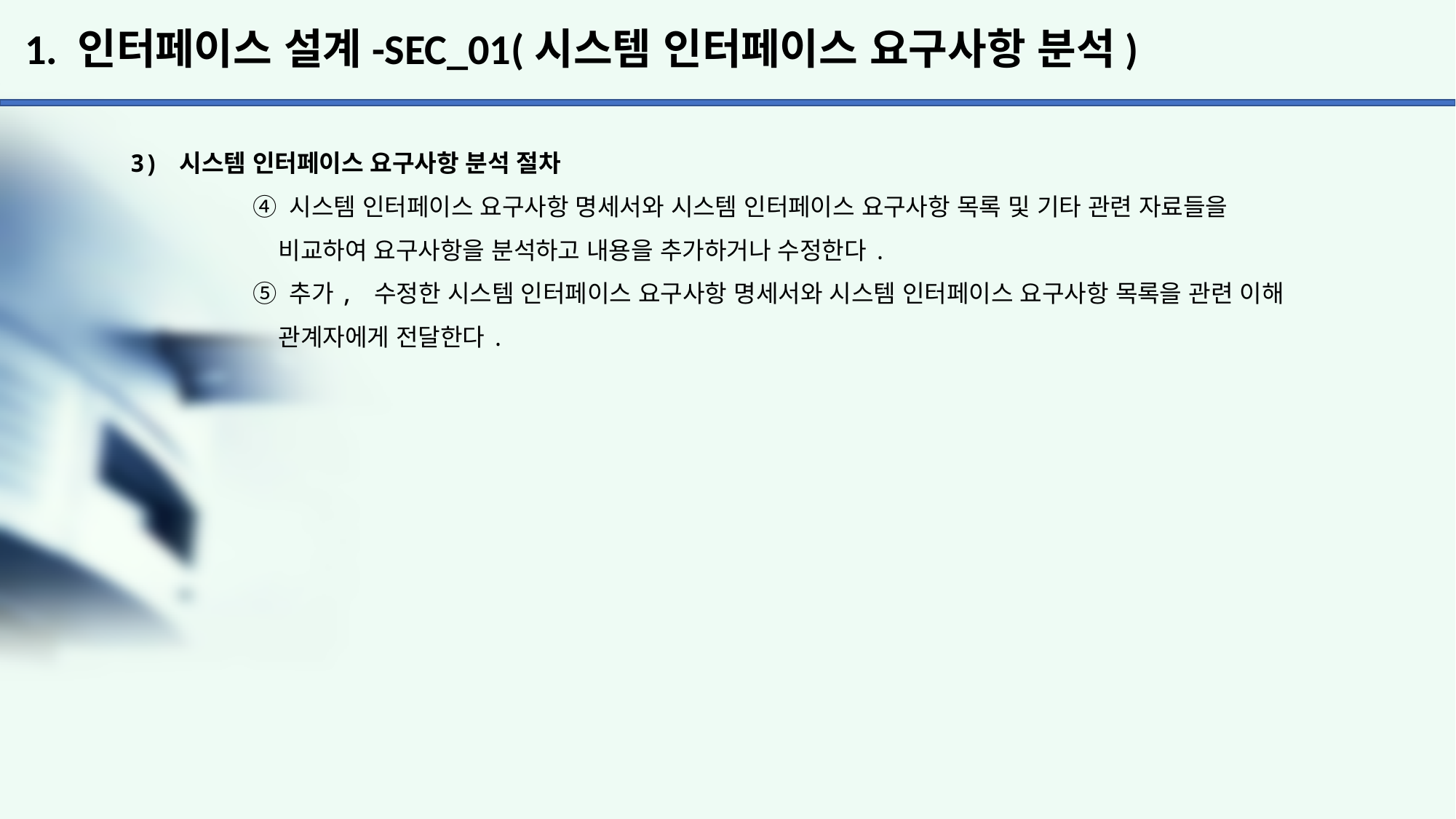

# 1. 인터페이스 설계-SEC_01(시스템 인터페이스 요구사항 분석)
3) 시스템 인터페이스 요구사항 분석 절차
	  ④ 시스템 인터페이스 요구사항 명세서와 시스템 인터페이스 요구사항 목록 및 기타 관련 자료들을
	     비교하여 요구사항을 분석하고 내용을 추가하거나 수정한다.
	  ⑤ 추가, 수정한 시스템 인터페이스 요구사항 명세서와 시스템 인터페이스 요구사항 목록을 관련 이해
	     관계자에게 전달한다.